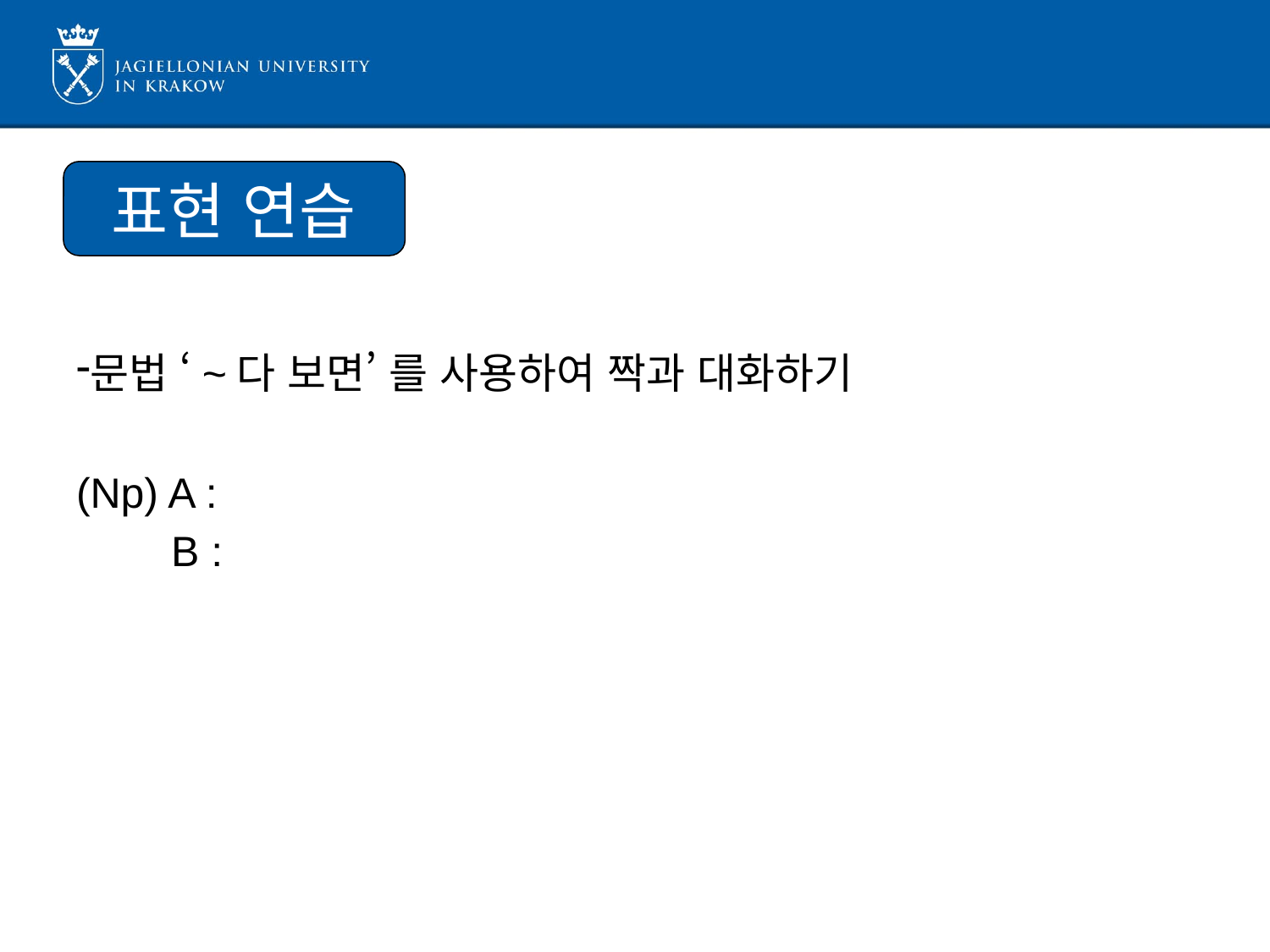

표현 연습

문법 ‘~다 보면’ 를 사용하여 짝과 대화하기

(Np) A :
        B :